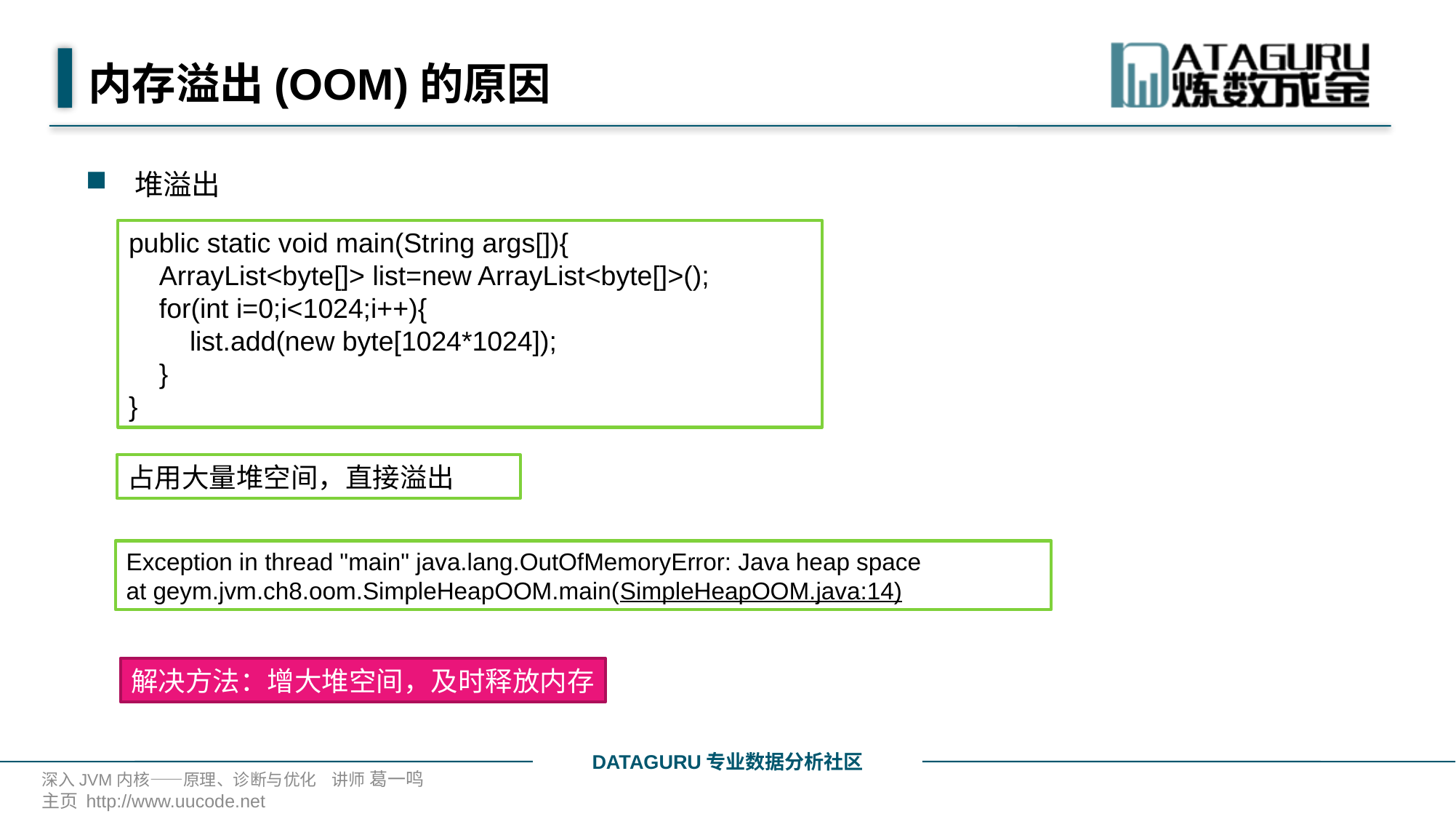

# 内存溢出(OOM)的原因
堆溢出

public static void main(String args[]){
    ArrayList<byte[]> list=new ArrayList<byte[]>();
    for(int i=0;i<1024;i++){
        list.add(new byte[1024*1024]);
    }
}
占用大量堆空间，直接溢出
Exception in thread "main" java.lang.OutOfMemoryError: Java heap space
at geym.jvm.ch8.oom.SimpleHeapOOM.main(SimpleHeapOOM.java:14)
解决方法：增大堆空间，及时释放内存